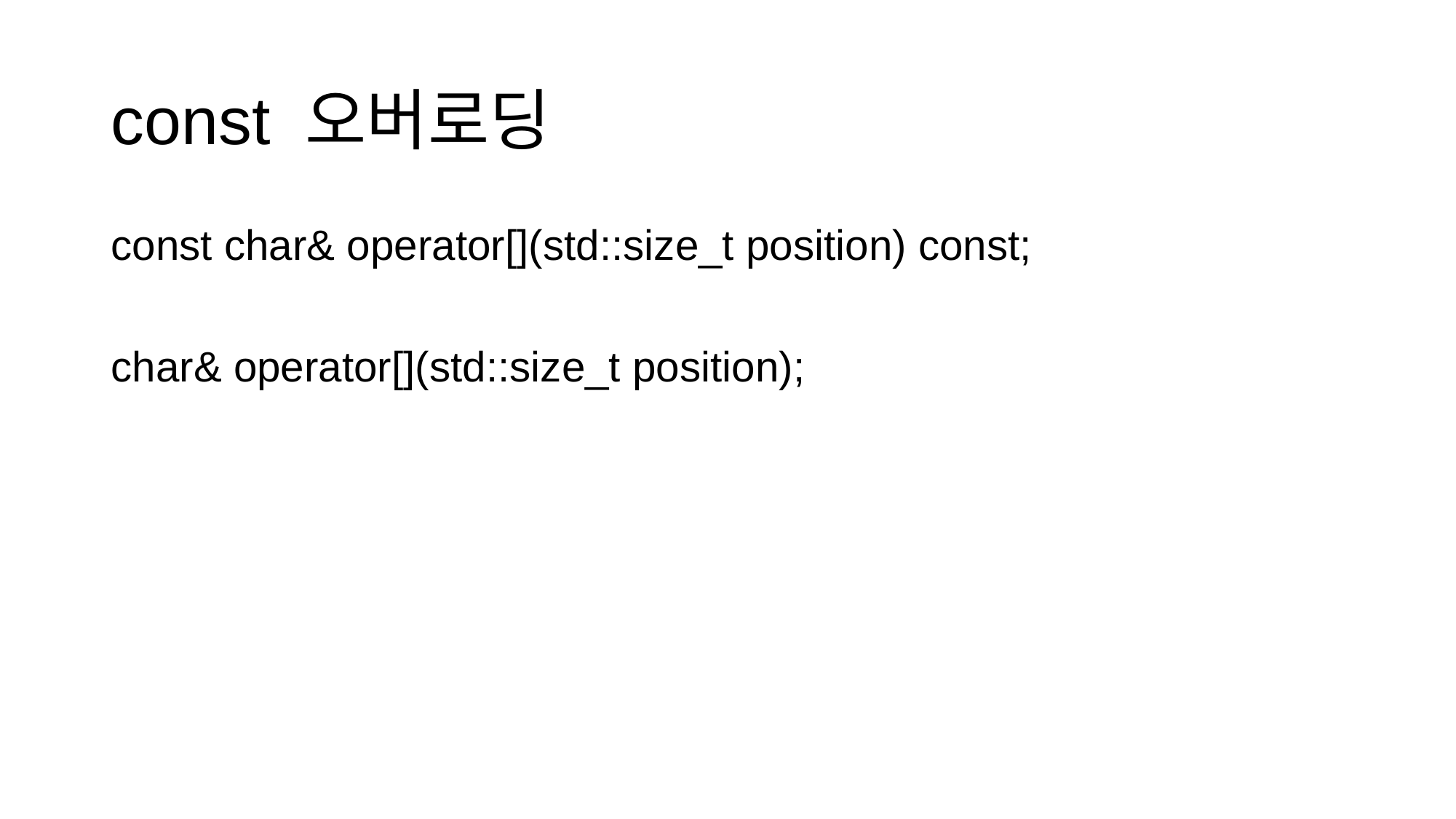

# const 오버로딩
const char& operator[](std::size_t position) const;

char& operator[](std::size_t position);